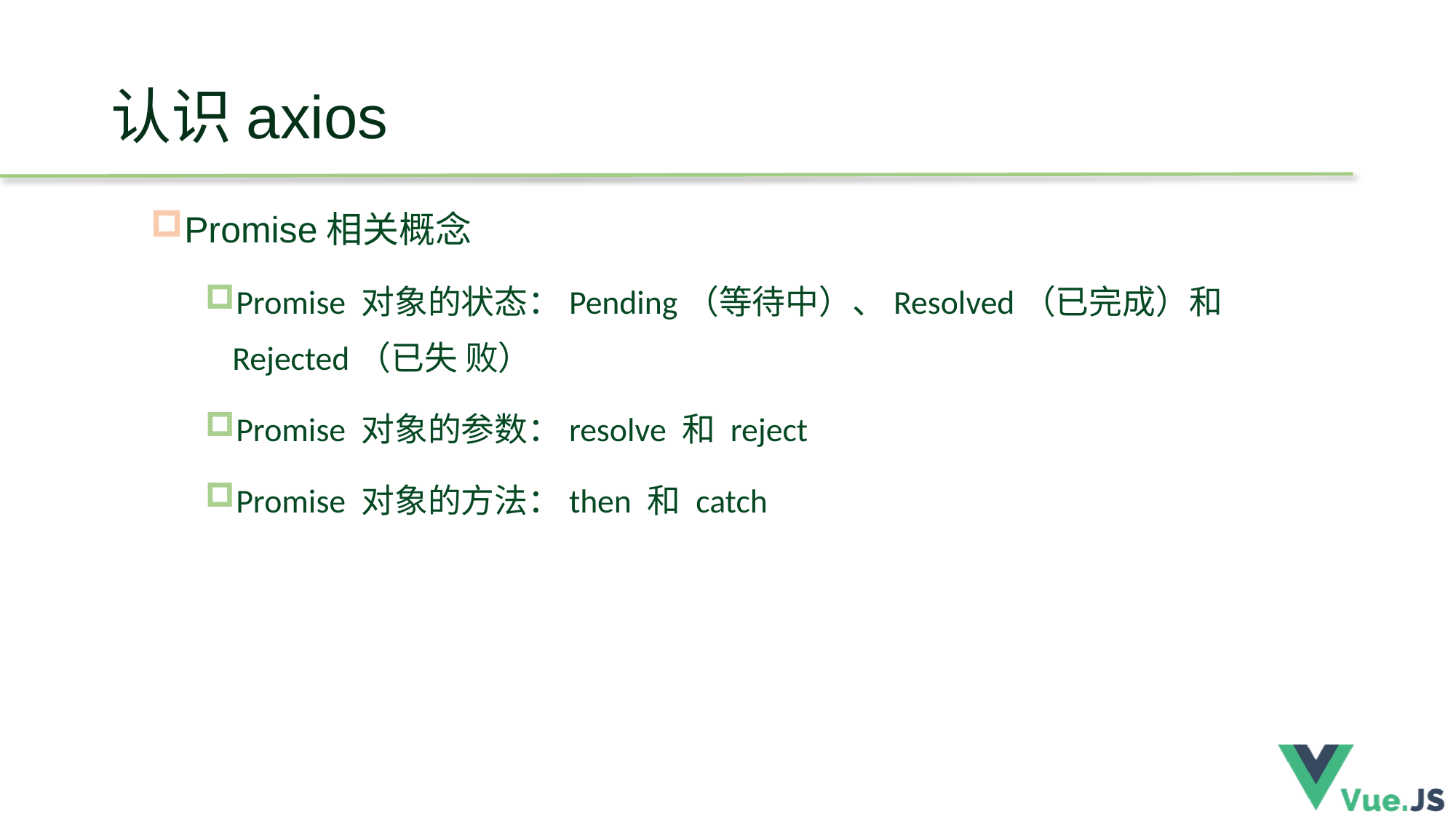

# 认识axios
Promise相关概念
Promise 对象的状态：Pending（等待中）、Resolved（已完成）和 Rejected（已失 败）
Promise 对象的参数：resolve 和 reject
Promise 对象的方法：then 和 catch